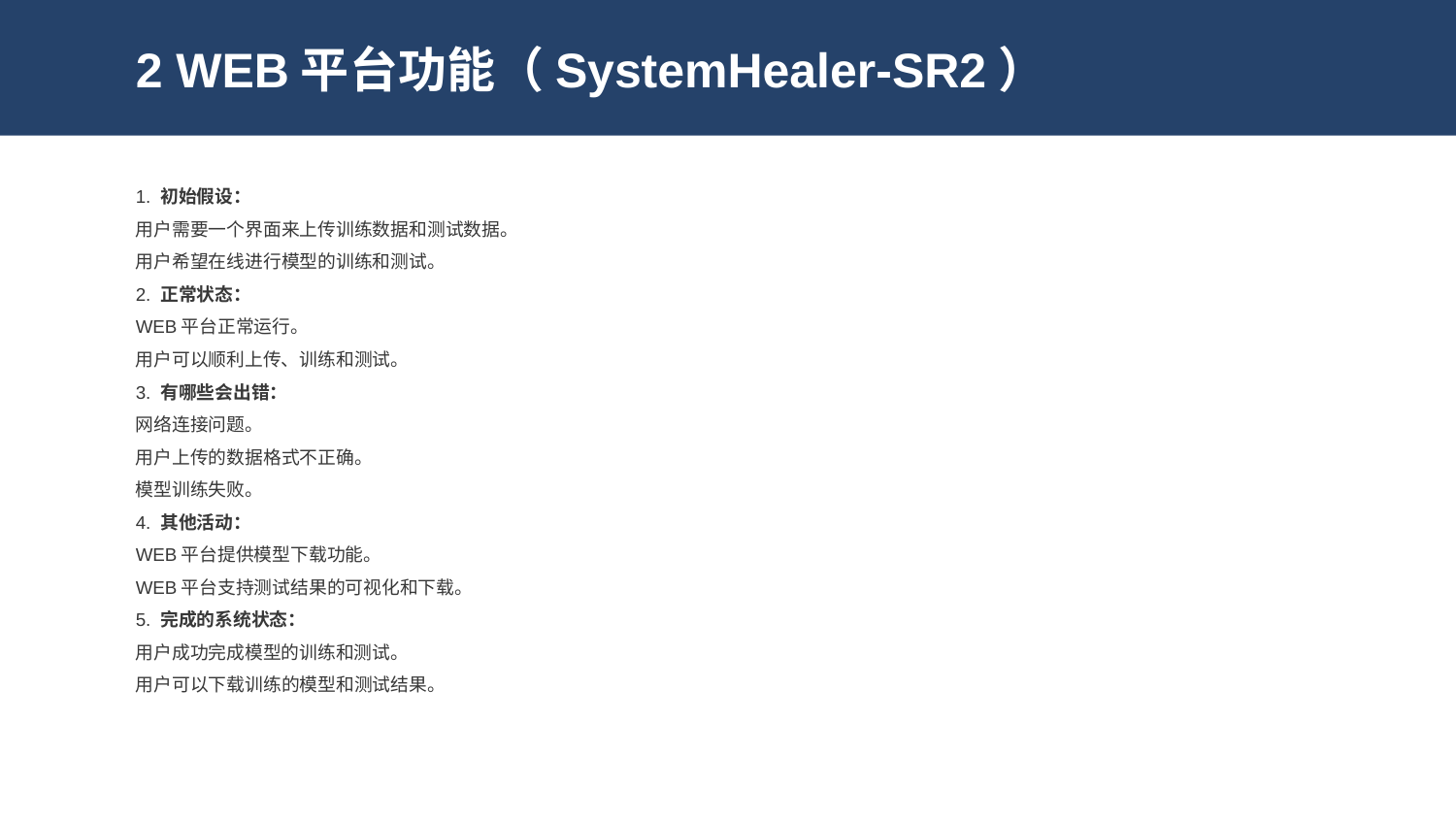

2 WEB平台功能（SystemHealer-SR2）
1. 初始假设：
用户需要一个界面来上传训练数据和测试数据。
用户希望在线进行模型的训练和测试。
2. 正常状态：
WEB平台正常运行。
用户可以顺利上传、训练和测试。
3. 有哪些会出错：
网络连接问题。
用户上传的数据格式不正确。
模型训练失败。
4. 其他活动：
WEB平台提供模型下载功能。
WEB平台支持测试结果的可视化和下载。
5. 完成的系统状态：
用户成功完成模型的训练和测试。
用户可以下载训练的模型和测试结果。